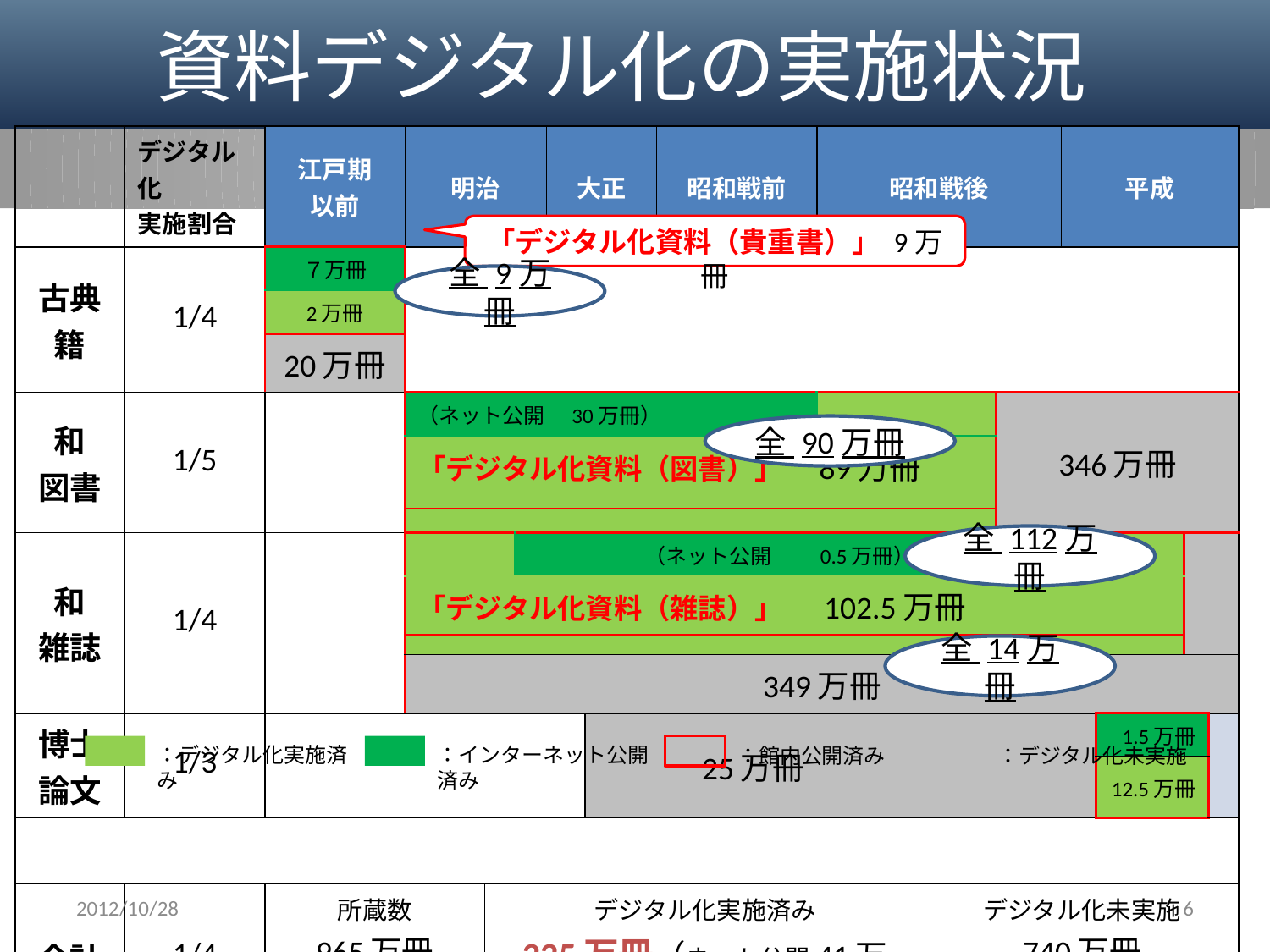

# 資料デジタル化の実施状況
|  | デジタル化 実施割合 | 江戸期 以前 | 明治 |  |  | 大正 |  | 昭和戦前 | 昭和戦後 |  |  |  | 平成 |  |  |  |
| --- | --- | --- | --- | --- | --- | --- | --- | --- | --- | --- | --- | --- | --- | --- | --- | --- |
| 古典籍 | 1/4 | ７万冊 |  |  |  |  |  |  |  |  |  |  |  |  |  |  |
|  |  | 2万冊 |  |  |  |  |  |  |  |  |  |  |  |  |  |  |
|  |  | 20万冊 |  |  |  |  |  |  |  |  |  |  |  |  |  |  |
| 和 図書 | 1/5 |  | （ネット公開　30万冊） |  |  |  |  |  |  |  | 346万冊 |  |  |  |  |  |
|  |  |  | 「デジタル化資料（図書）」　89万冊 |  |  |  |  |  |  |  |  |  |  |  |  |  |
|  |  |  |  |  |  |  |  |  |  |  |  |  |  |  |  |  |
| 和 雑誌 | 1/4 |  |  |  | （ネット公開　　0.5万冊） |  |  |  |  |  |  |  |  |  |  |  |
|  |  |  | 「デジタル化資料（雑誌）」　102.5万冊 |  |  |  |  |  |  |  |  |  |  |  |  |  |
|  |  |  |  |  |  |  |  |  |  |  |  |  |  |  |  |  |
|  |  |  | 349万冊 |  |  |  |  |  |  |  |  |  |  |  |  |  |
| 博士論文 | 1/3 |  |  |  |  |  | 25万冊 |  |  |  |  |  |  | 1.5万冊 |  |  |
|  |  |  |  |  |  |  |  |  |  |  |  |  |  | 12.5万冊 |  |  |
|  |  |  |  |  |  |  |  |  |  |  |  |  |  |  |  |  |
| 合計 | 1/4 | 所蔵数 965万冊 |  | デジタル化実施済み 225万冊（ネット公開41万冊） |  |  |  |  |  | デジタル化未実施 740万冊 |  |  |  |  |  |  |
「デジタル化資料（貴重書）」 9万冊
全 9万冊
全 90万冊
全 112万冊
全 14万冊

：デジタル化実施済み

：インターネット公開済み

：館内公開済み

：デジタル化未実施
2012/10/28
6